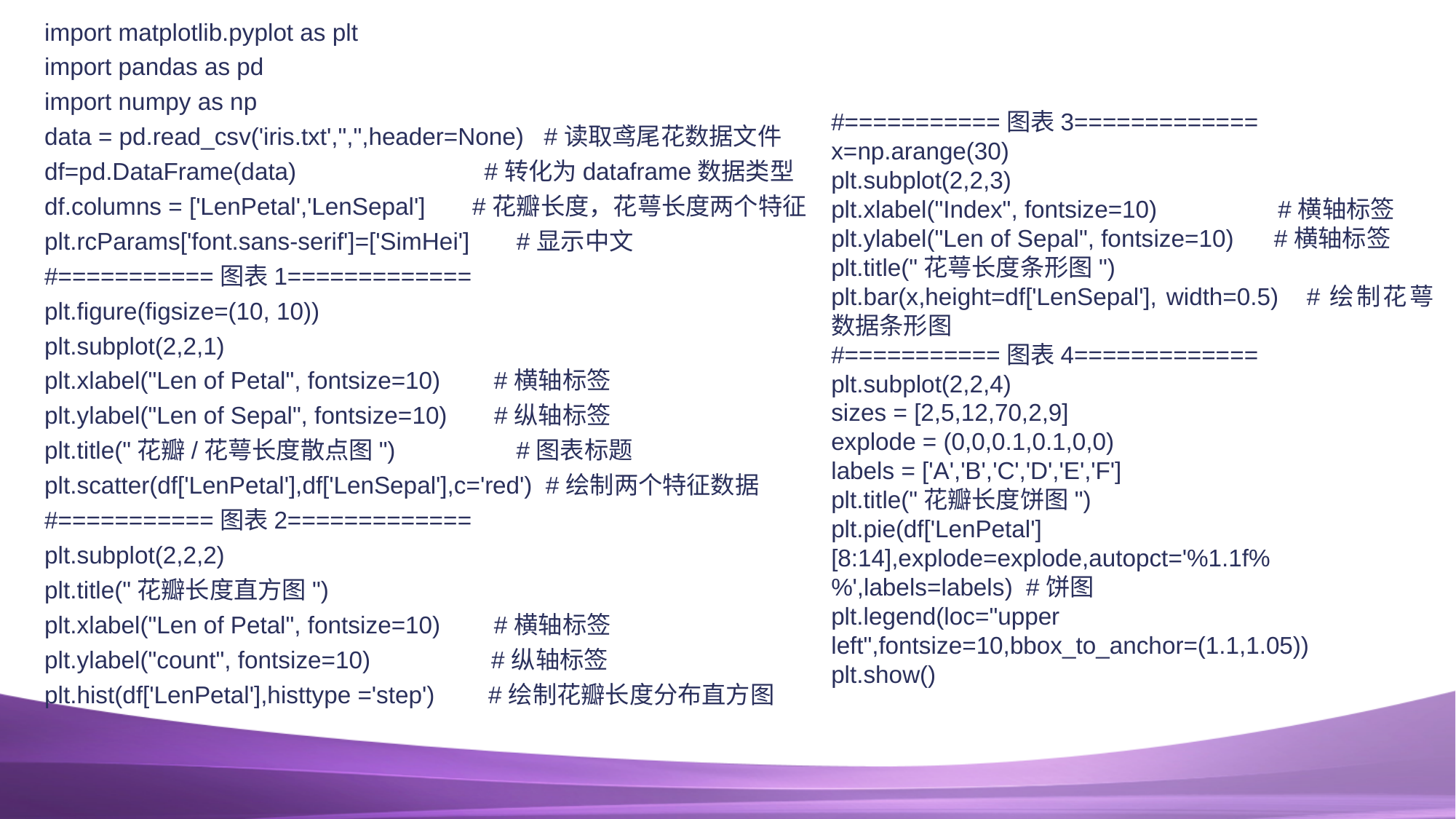

import matplotlib.pyplot as plt
import pandas as pd
import numpy as np
data = pd.read_csv('iris.txt',",",header=None)   #读取鸢尾花数据文件
df=pd.DataFrame(data)                            #转化为dataframe数据类型
df.columns = ['LenPetal','LenSepal']       #花瓣长度，花萼长度两个特征
plt.rcParams['font.sans-serif']=['SimHei']       #显示中文
#===========图表1=============
plt.figure(figsize=(10, 10))
plt.subplot(2,2,1)
plt.xlabel("Len of Petal", fontsize=10)        #横轴标签
plt.ylabel("Len of Sepal", fontsize=10)       #纵轴标签
plt.title("花瓣/花萼长度散点图")                  #图表标题
plt.scatter(df['LenPetal'],df['LenSepal'],c='red')  #绘制两个特征数据
#===========图表2=============
plt.subplot(2,2,2)
plt.title("花瓣长度直方图")
plt.xlabel("Len of Petal", fontsize=10)        #横轴标签
plt.ylabel("count", fontsize=10)                  #纵轴标签
plt.hist(df['LenPetal'],histtype ='step')        #绘制花瓣长度分布直方图

#===========图表3=============
x=np.arange(30)
plt.subplot(2,2,3)
plt.xlabel("Index", fontsize=10)                  #横轴标签
plt.ylabel("Len of Sepal", fontsize=10)      #横轴标签
plt.title("花萼长度条形图")
plt.bar(x,height=df['LenSepal'], width=0.5)   #绘制花萼数据条形图
#===========图表4=============
plt.subplot(2,2,4)
sizes = [2,5,12,70,2,9]
explode = (0,0,0.1,0.1,0,0)
labels = ['A','B','C','D','E','F']
plt.title("花瓣长度饼图")
plt.pie(df['LenPetal'][8:14],explode=explode,autopct='%1.1f%%',labels=labels)  #饼图
plt.legend(loc="upper left",fontsize=10,bbox_to_anchor=(1.1,1.05))
plt.show()